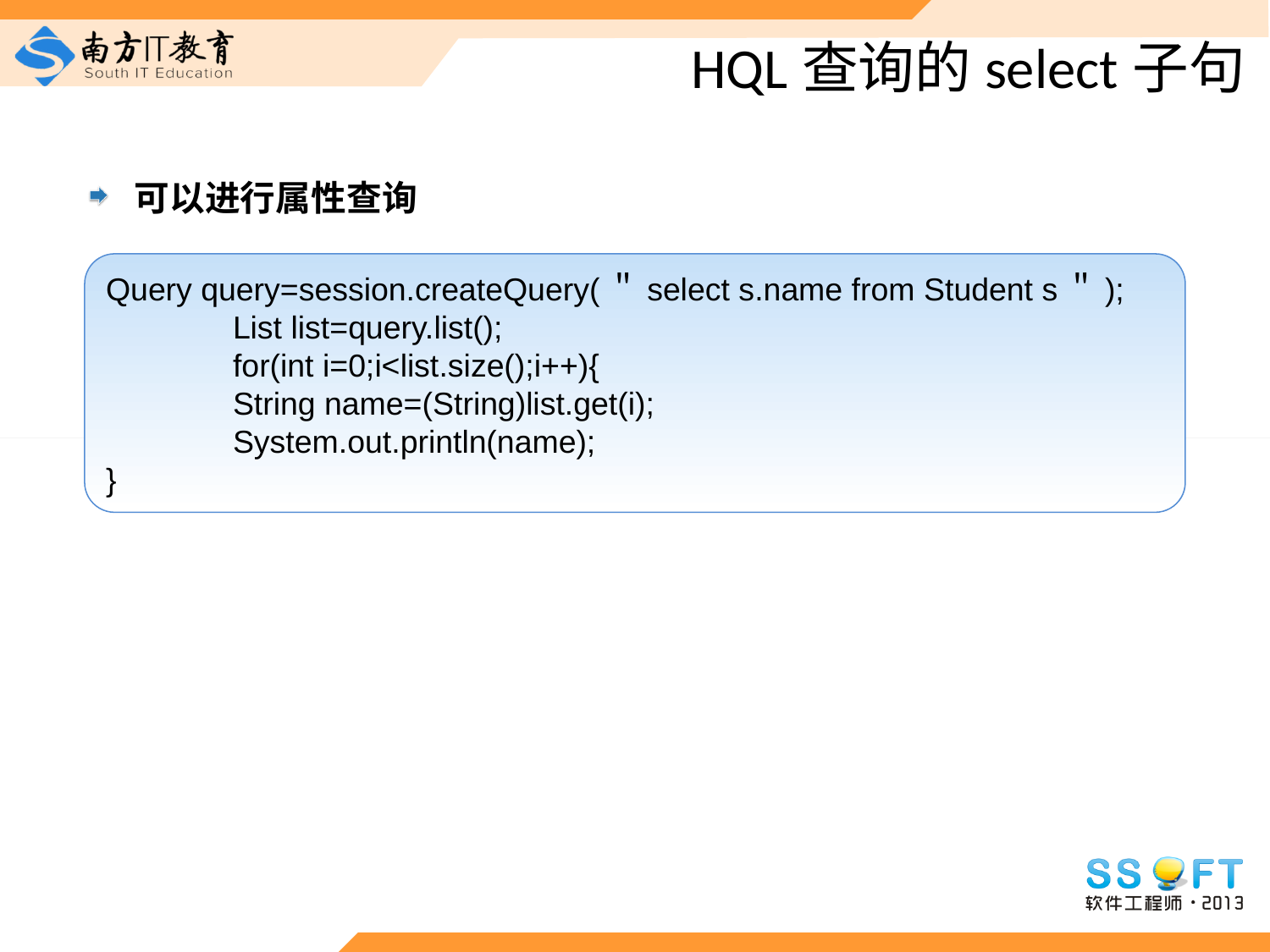

# HQL查询的select子句
可以进行属性查询

Query query=session.createQuery(＂select s.name from Student s＂);
	List list=query.list();
	for(int i=0;i<list.size();i++){
	String name=(String)list.get(i);
	System.out.println(name);
}